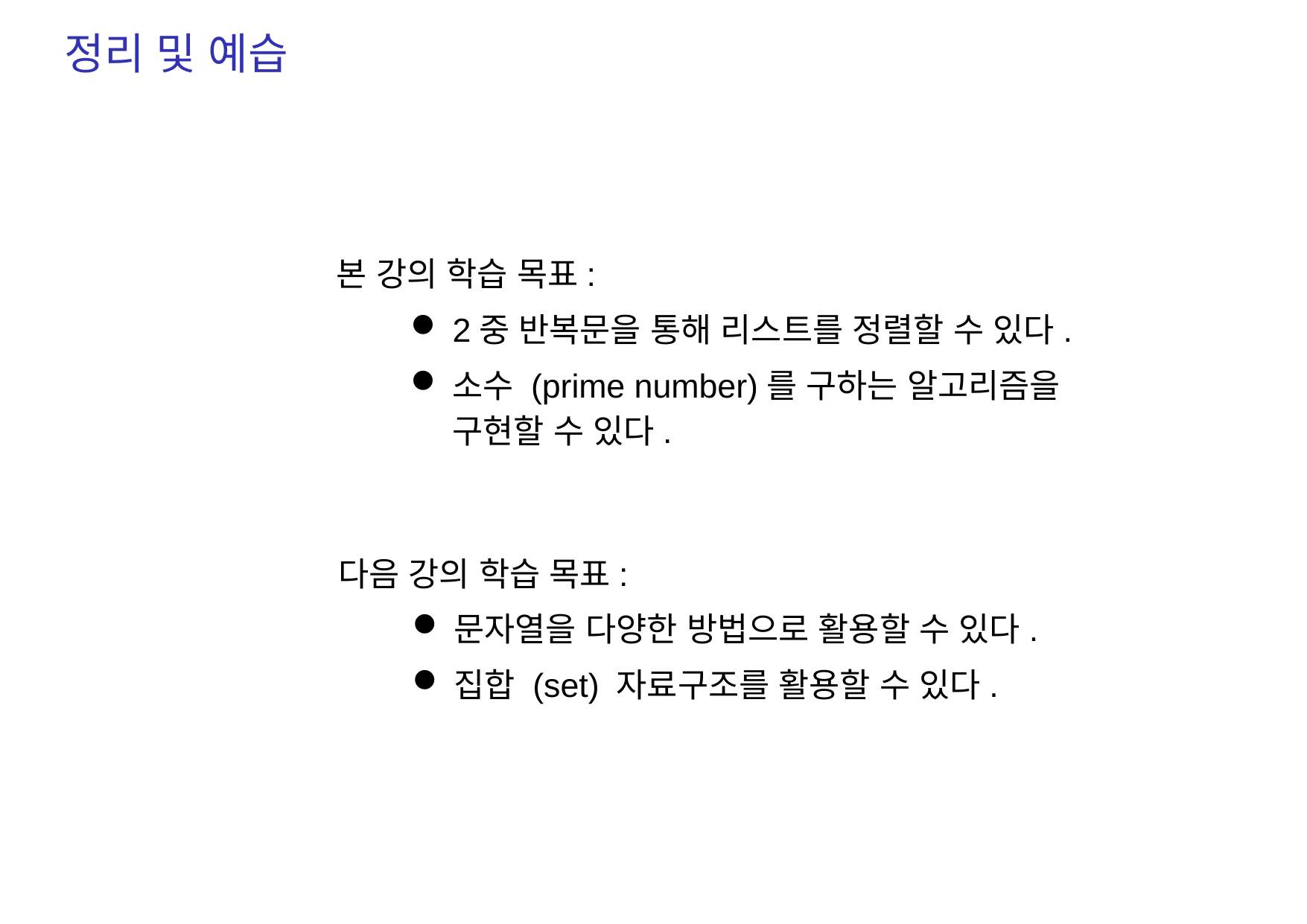

# 정리 및 예습
본 강의 학습 목표:
2중 반복문을 통해 리스트를 정렬할 수 있다.
소수 (prime number)를 구하는 알고리즘을 구현할 수 있다.

다음 강의 학습 목표:
문자열을 다양한 방법으로 활용할 수 있다.
집합 (set) 자료구조를 활용할 수 있다.